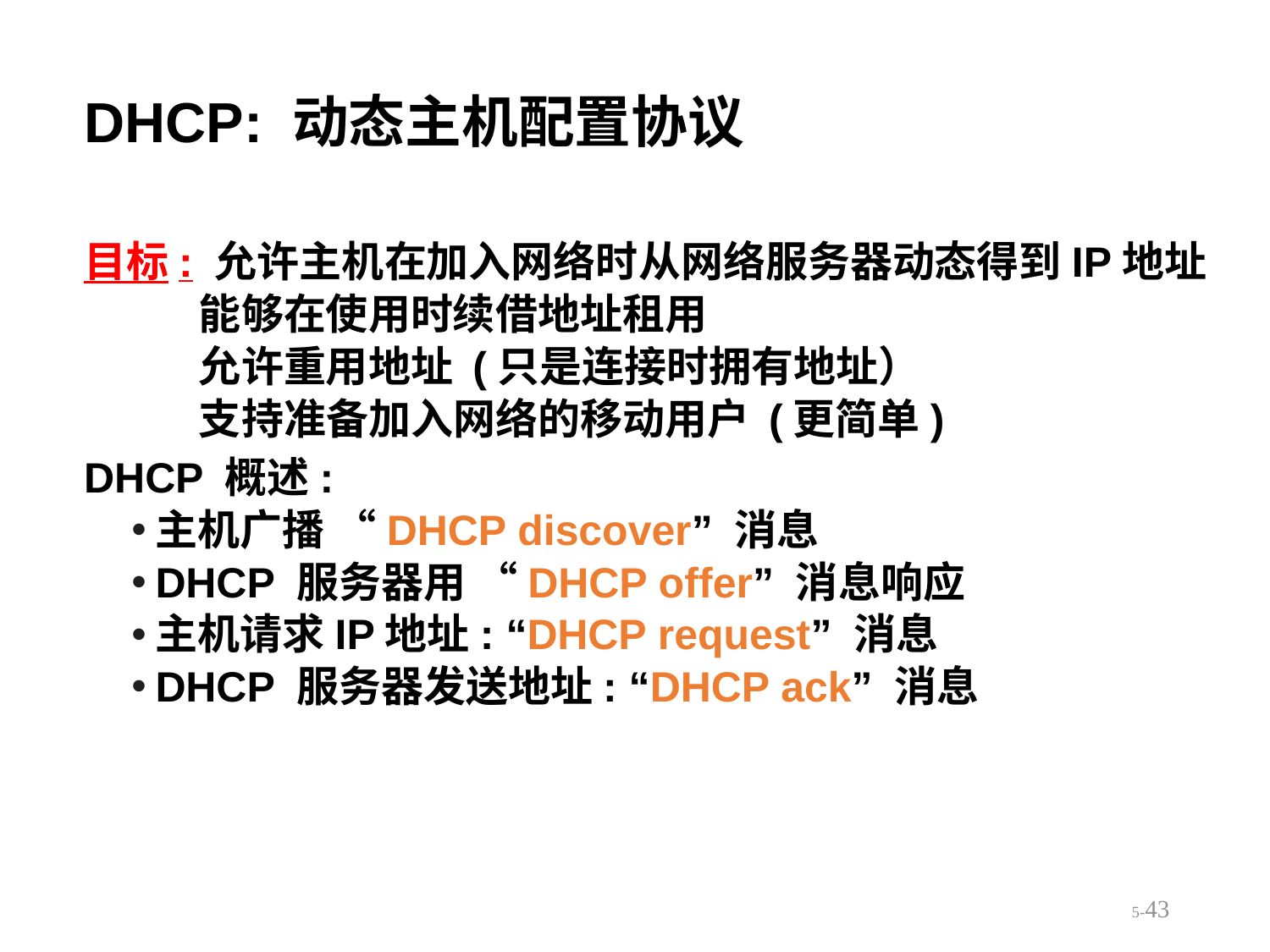

# DHCP: 动态主机配置协议
目标: 允许主机在加入网络时从网络服务器动态得到IP地址
      能够在使用时续借地址租用
      允许重用地址 (只是连接时拥有地址）
      支持准备加入网络的移动用户 (更简单)
DHCP 概述:
主机广播 “DHCP discover” 消息
DHCP 服务器用 “DHCP offer” 消息响应
主机请求IP地址: “DHCP request” 消息
DHCP 服务器发送地址: “DHCP ack” 消息
5-43